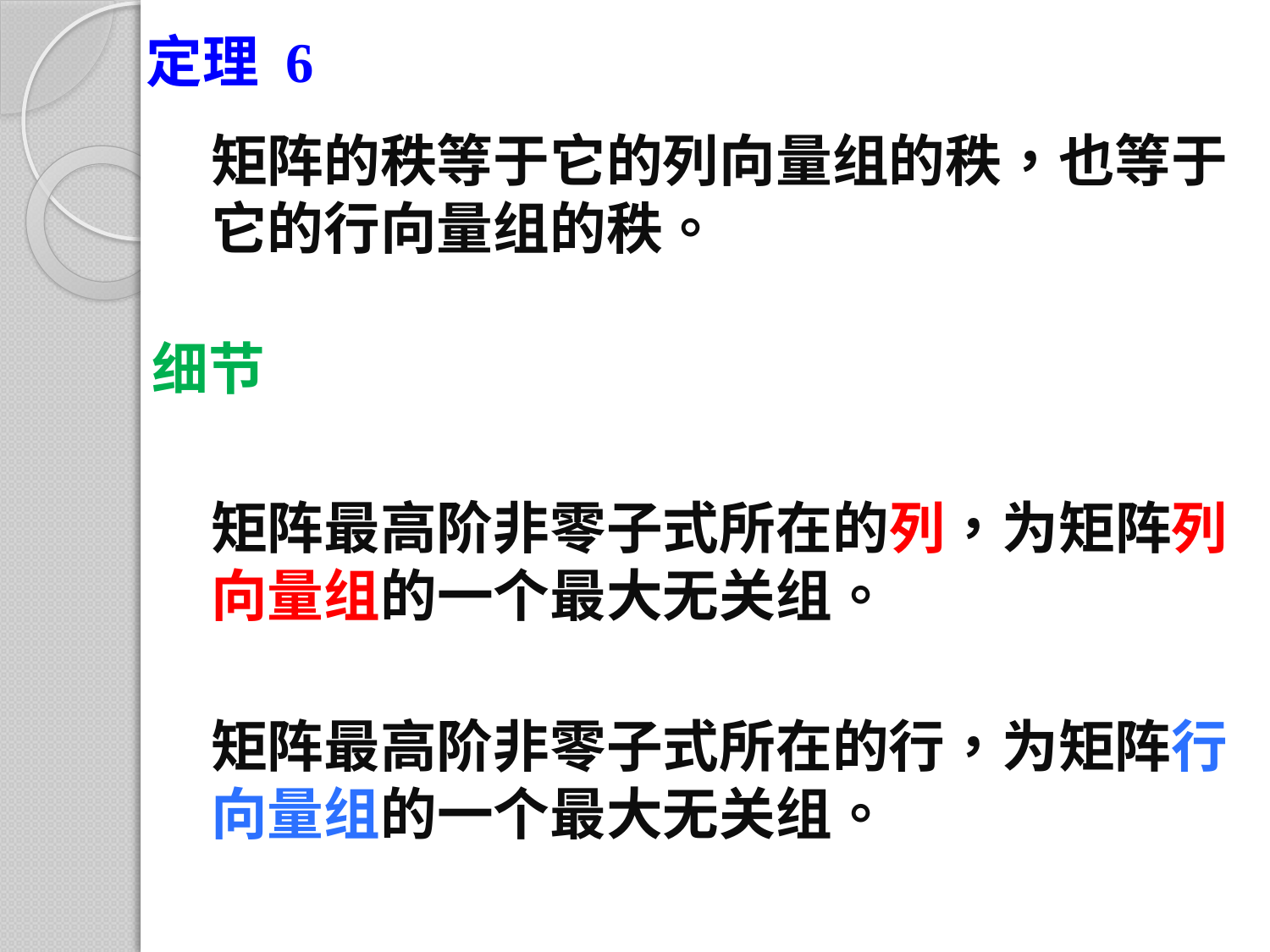

定理 6
矩阵的秩等于它的列向量组的秩，也等于
它的行向量组的秩。
细节
矩阵最高阶非零子式所在的列，为矩阵列向量组的一个最大无关组。
矩阵最高阶非零子式所在的行，为矩阵行向量组的一个最大无关组。